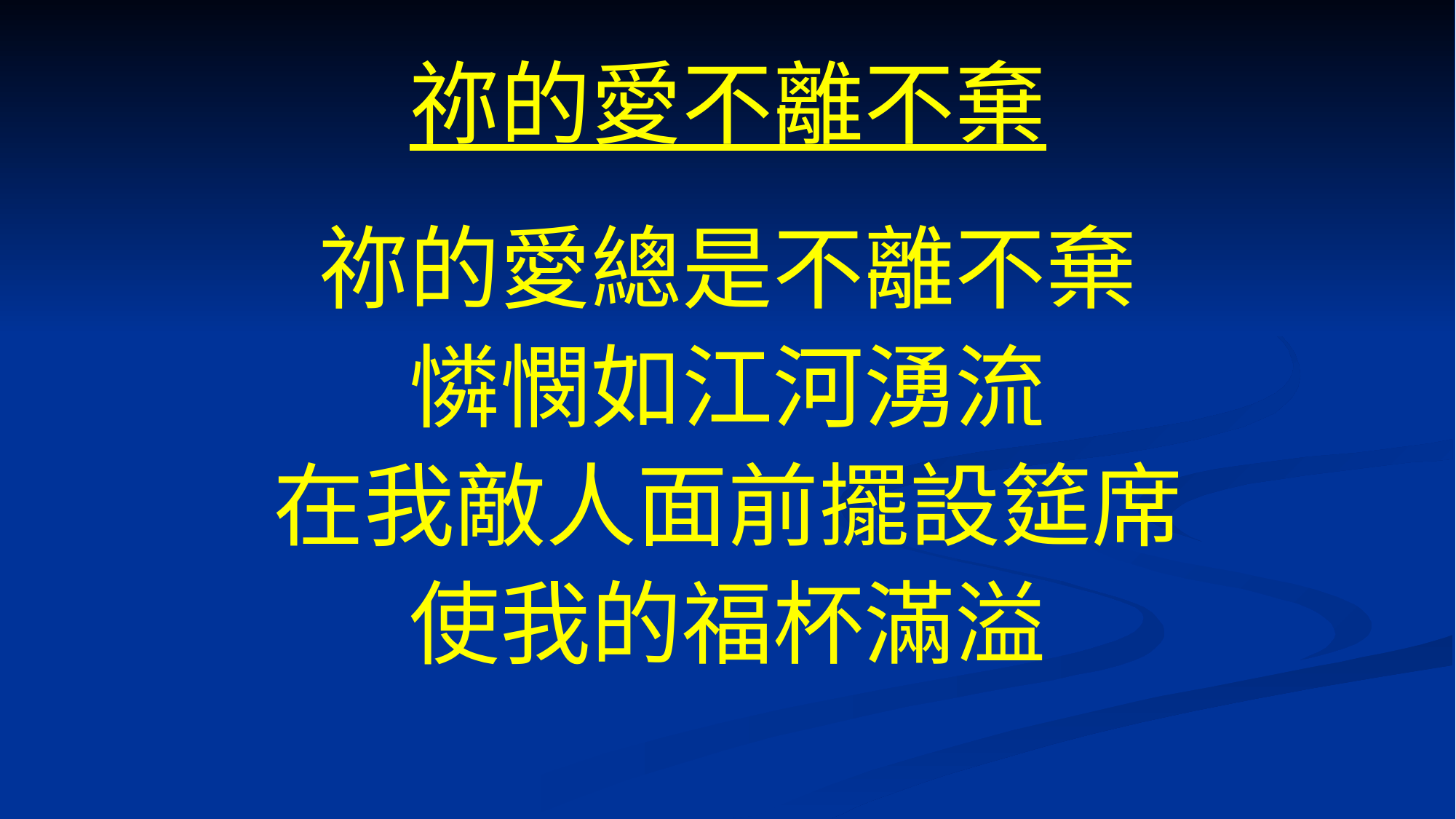

# 祢的愛不離不棄
祢的愛總是不離不棄
憐憫如江河湧流
在我敵人面前擺設筵席
使我的福杯滿溢